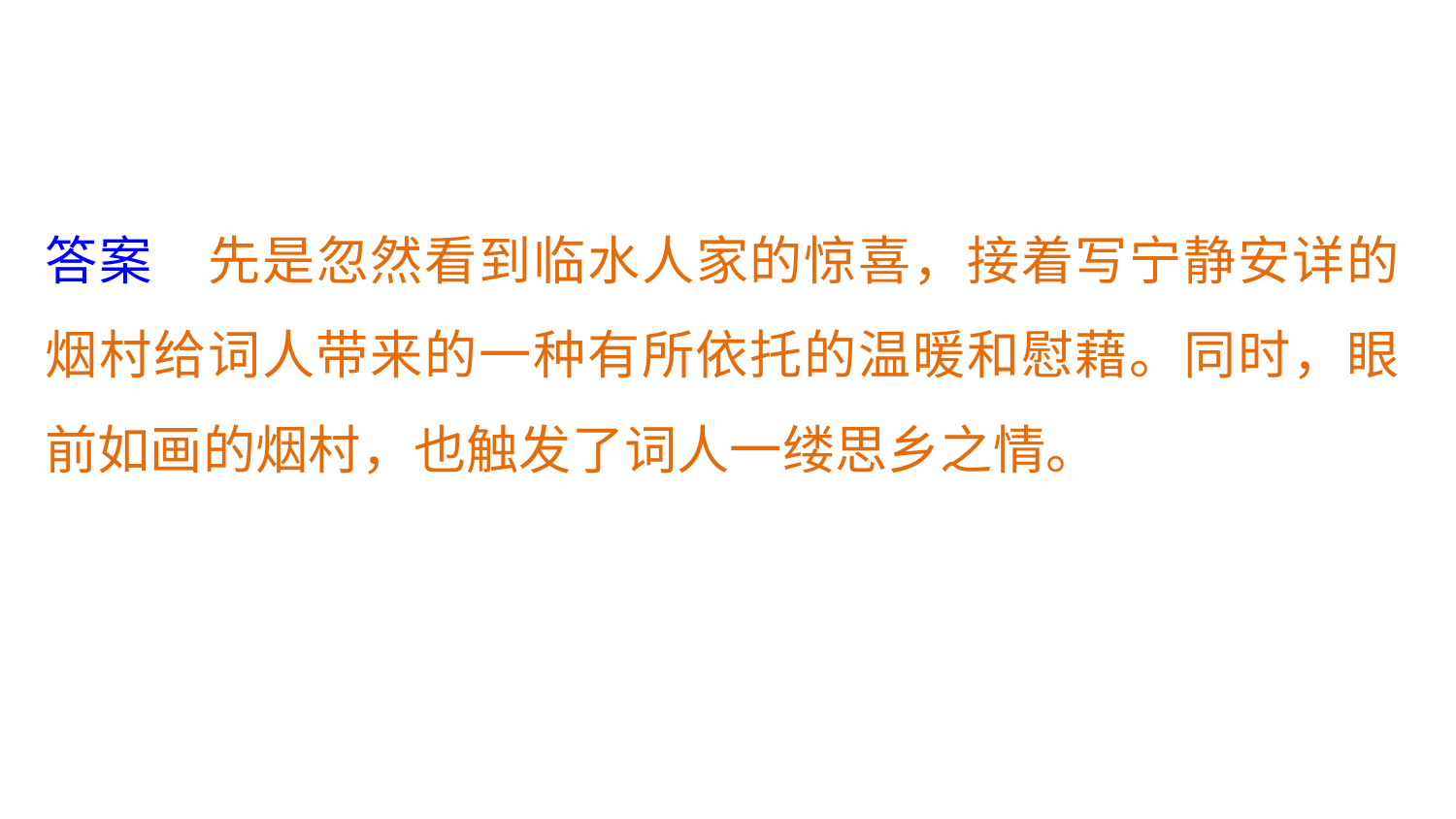

答案　先是忽然看到临水人家的惊喜，接着写宁静安详的烟村给词人带来的一种有所依托的温暖和慰藉。同时，眼前如画的烟村，也触发了词人一缕思乡之情。